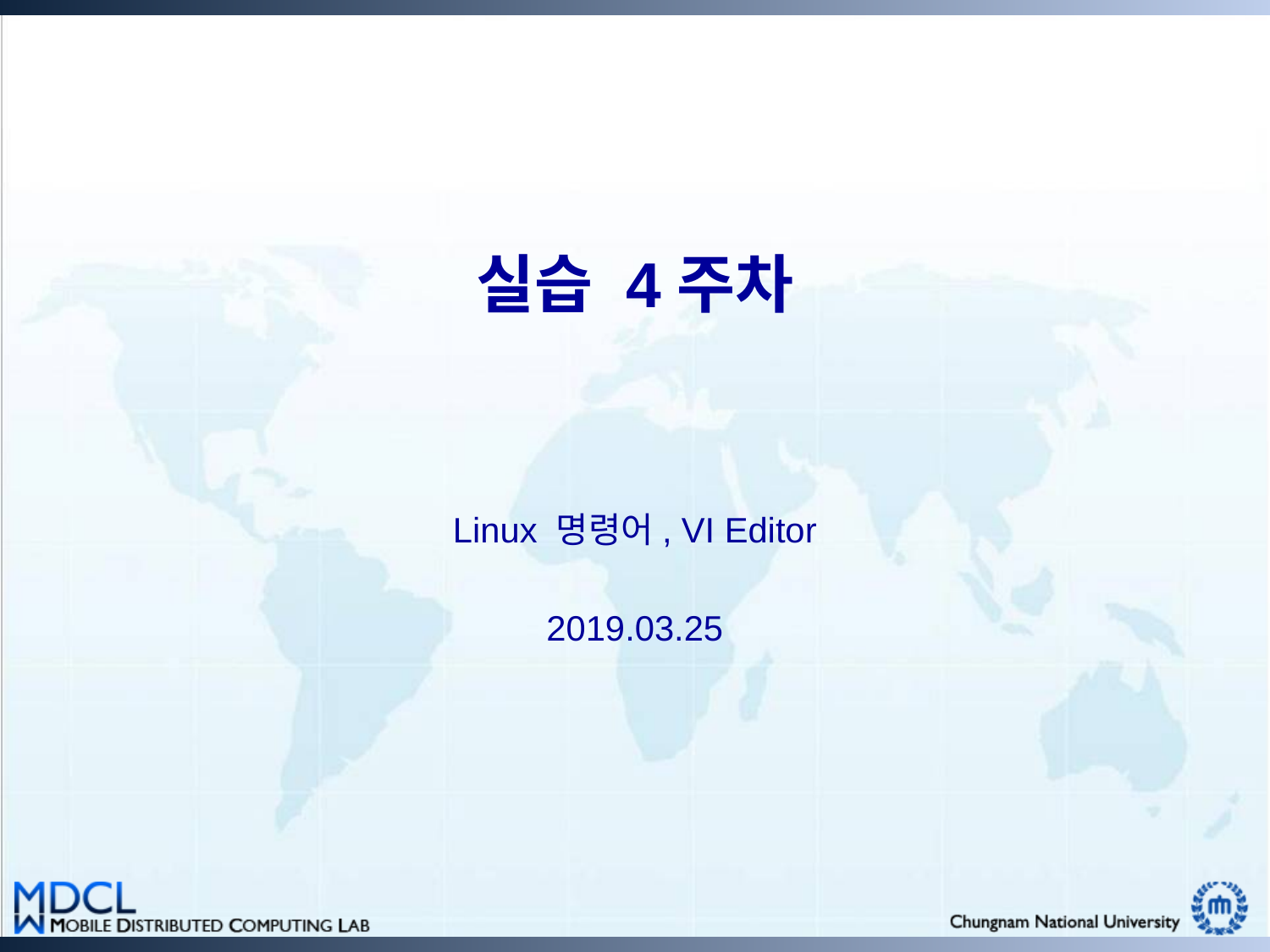

# 실습 4주차
Linux 명령어, VI Editor

2019.03.25